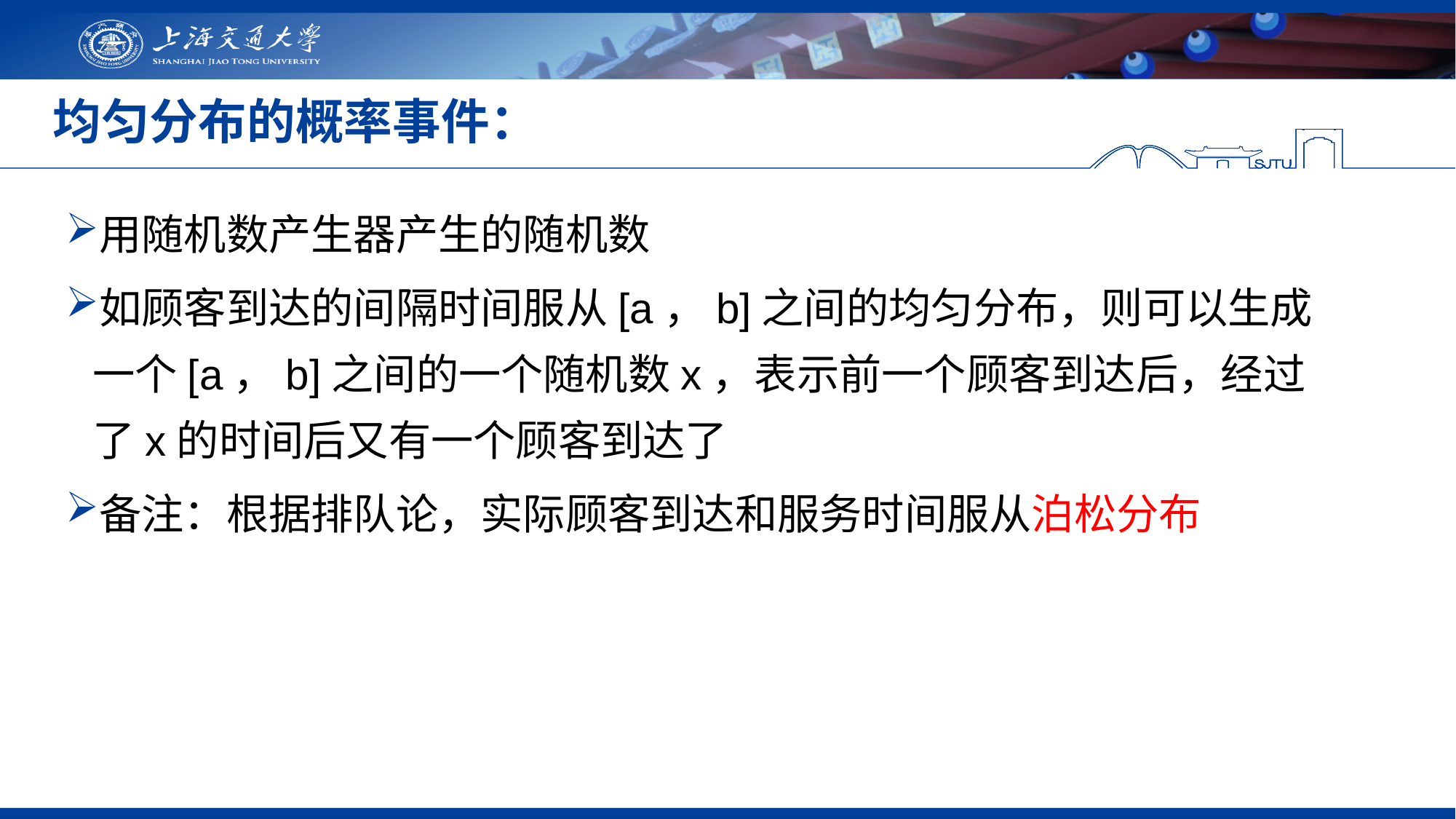

# 均匀分布的概率事件：
用随机数产生器产生的随机数
如顾客到达的间隔时间服从[a，b]之间的均匀分布，则可以生成一个[a，b]之间的一个随机数x，表示前一个顾客到达后，经过了x的时间后又有一个顾客到达了
备注：根据排队论，实际顾客到达和服务时间服从泊松分布